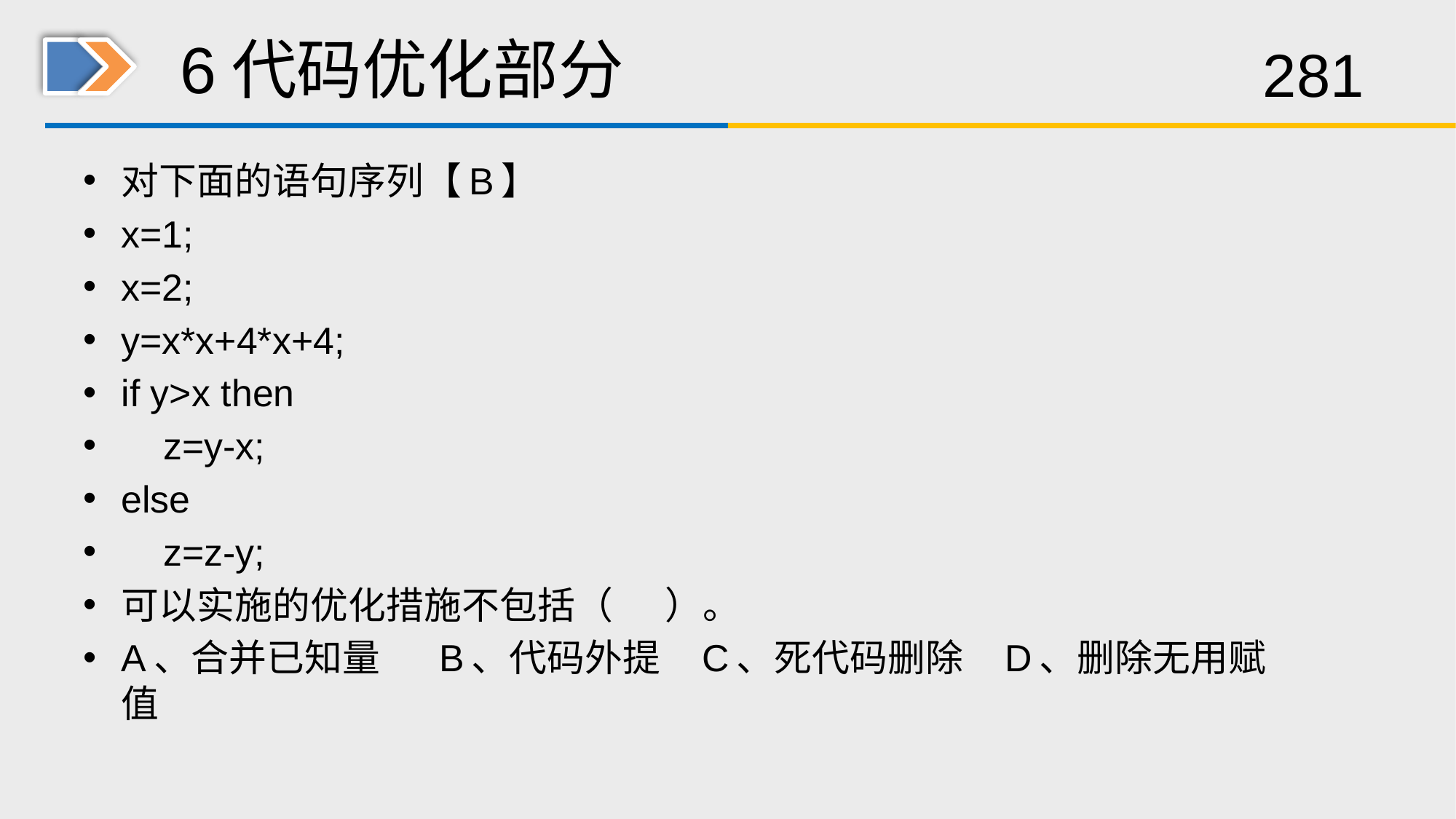

# 6代码优化部分
281
对下面的语句序列【B】
x=1;
x=2;
y=x*x+4*x+4;
if y>x then
    z=y-x;
else
    z=z-y;
可以实施的优化措施不包括（      ）。
A、合并已知量      B、代码外提    C、死代码删除    D、删除无用赋值